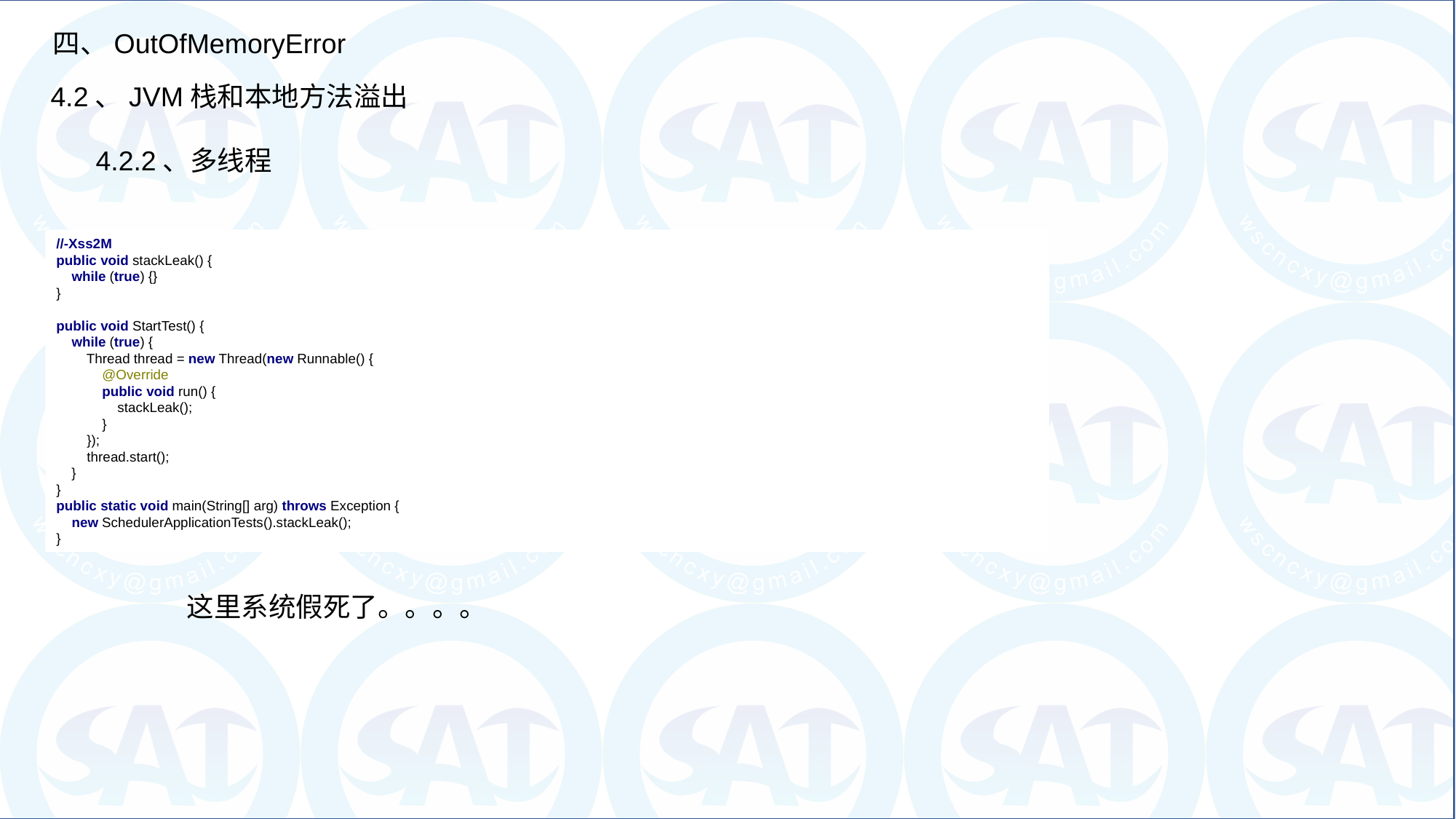

四、OutOfMemoryError
4.2、JVM栈和本地方法溢出
4.2.2、多线程
//-Xss2M
public void stackLeak() {
    while (true) {}
}
public void StartTest() {
    while (true) {
        Thread thread = new Thread(new Runnable() {
            @Override
            public void run() {
                stackLeak();
            }
        });
        thread.start();
    }
}
public static void main(String[] arg) throws Exception {
    new SchedulerApplicationTests().stackLeak();
}
这里系统假死了。。。。